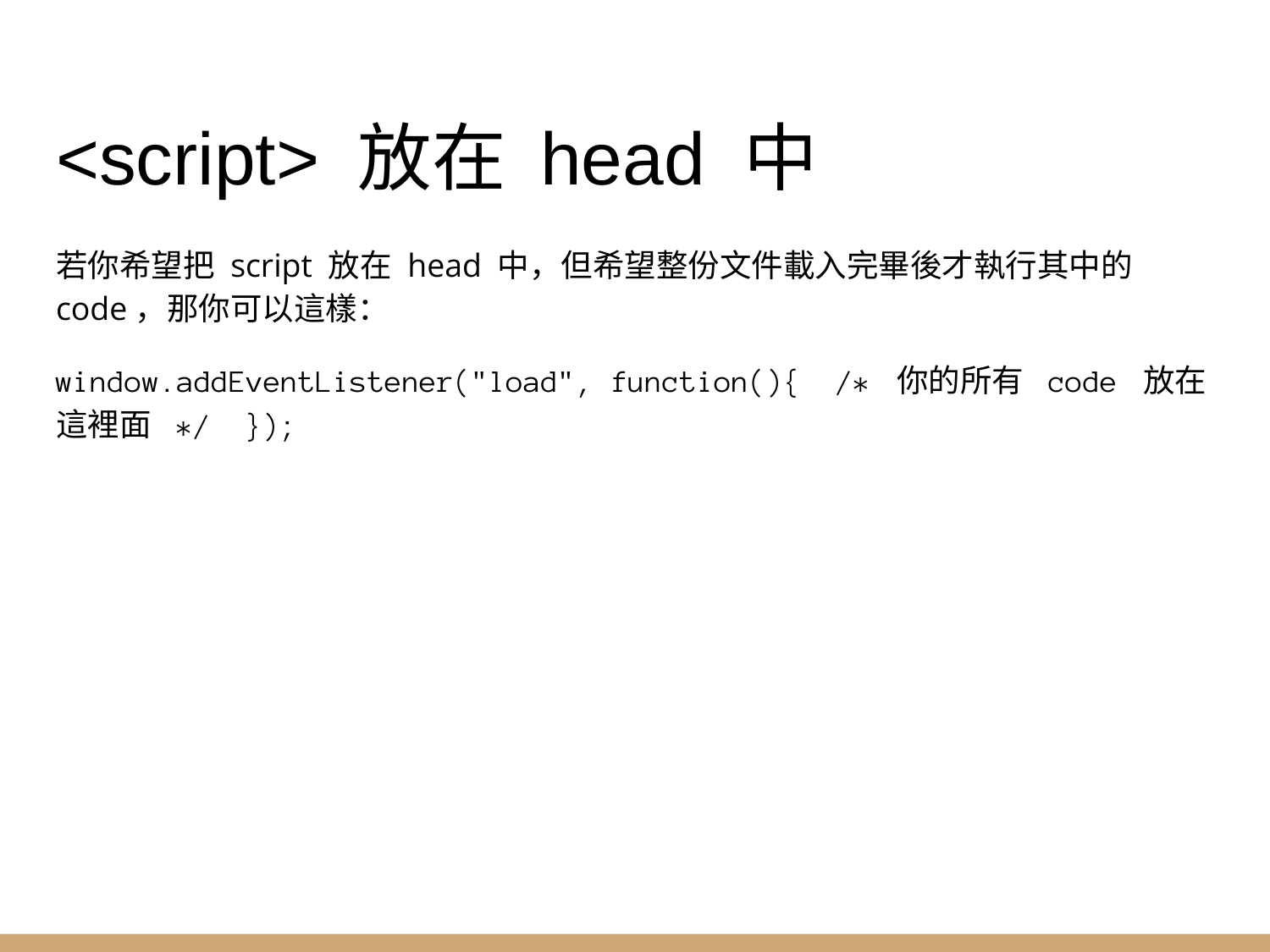

# <script> 放在 head 中
若你希望把 script 放在 head 中，但希望整份文件載入完畢後才執行其中的 code，那你可以這樣：
window.addEventListener("load", function(){  /* 你的所有 code 放在這裡面 */  });